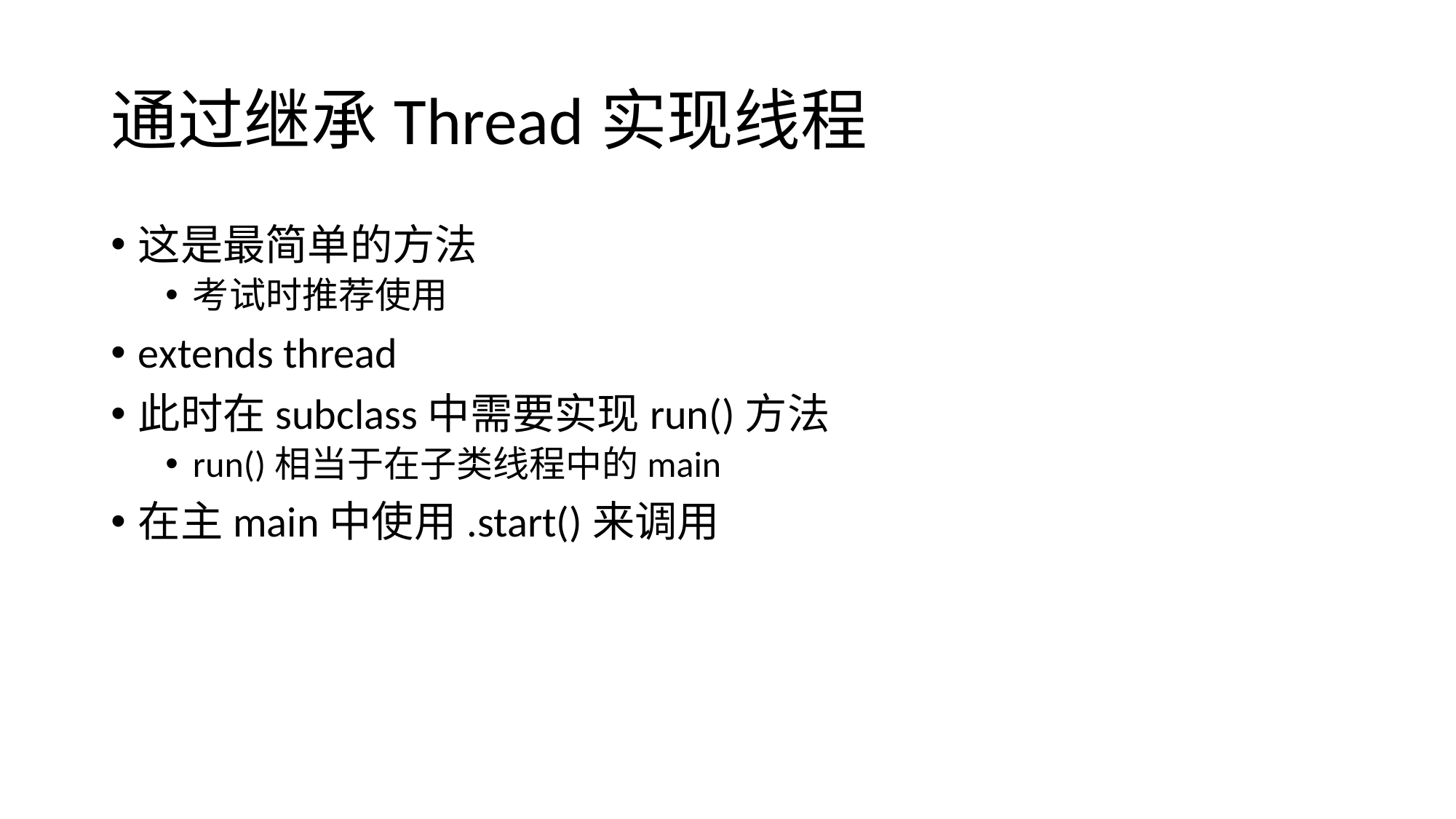

# 通过继承Thread实现线程
这是最简单的方法
考试时推荐使用
extends thread
此时在subclass中需要实现run()方法
run()相当于在子类线程中的main
在主main中使用.start()来调用